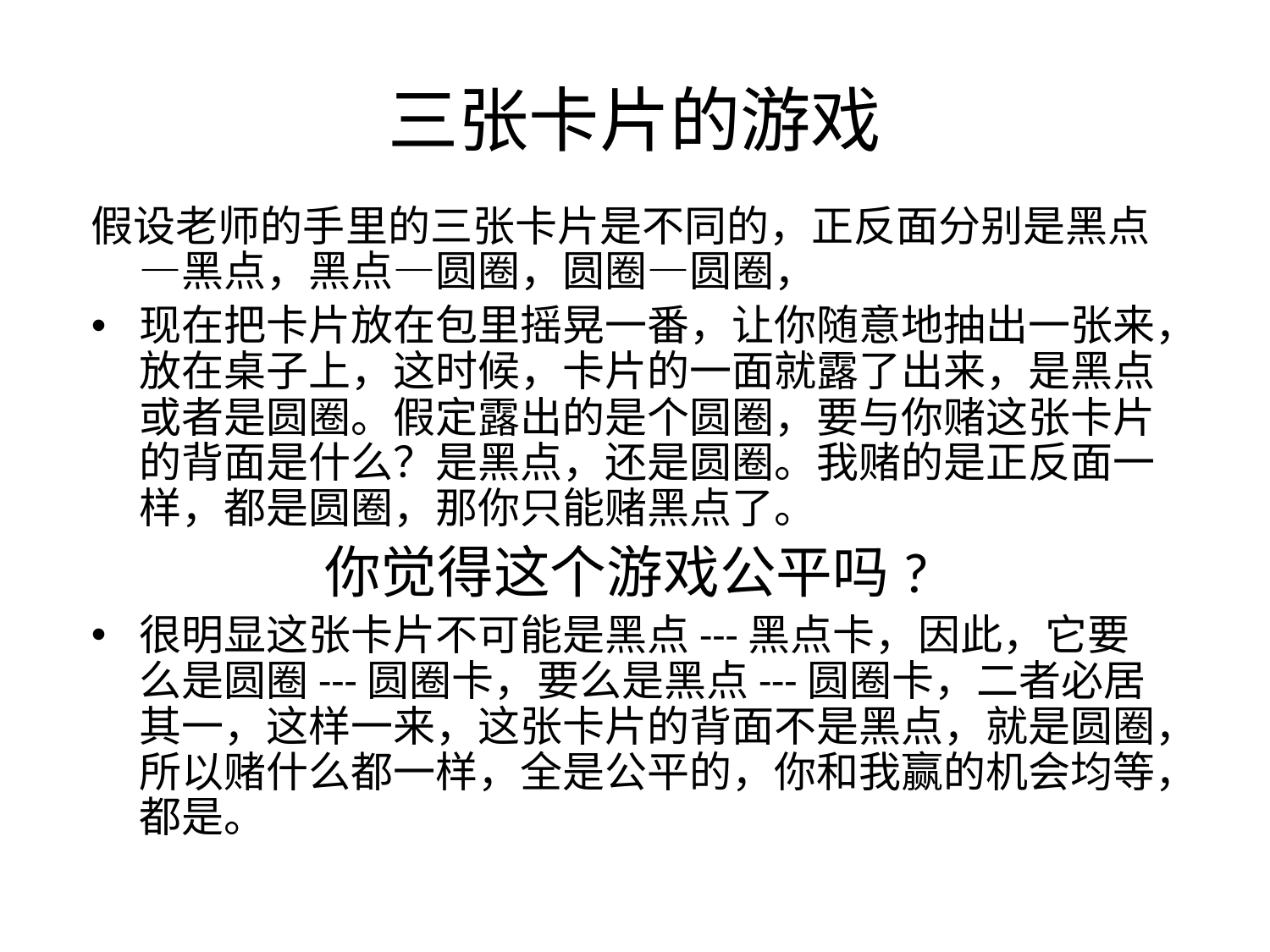

# 三张卡片的游戏
假设老师的手里的三张卡片是不同的，正反面分别是黑点—黑点，黑点—圆圈，圆圈—圆圈，
现在把卡片放在包里摇晃一番，让你随意地抽出一张来，放在桌子上，这时候，卡片的一面就露了出来，是黑点或者是圆圈。假定露出的是个圆圈，要与你赌这张卡片的背面是什么？是黑点，还是圆圈。我赌的是正反面一样，都是圆圈，那你只能赌黑点了。
你觉得这个游戏公平吗?
很明显这张卡片不可能是黑点---黑点卡，因此，它要么是圆圈---圆圈卡，要么是黑点---圆圈卡，二者必居其一，这样一来，这张卡片的背面不是黑点，就是圆圈，所以赌什么都一样，全是公平的，你和我赢的机会均等，都是。